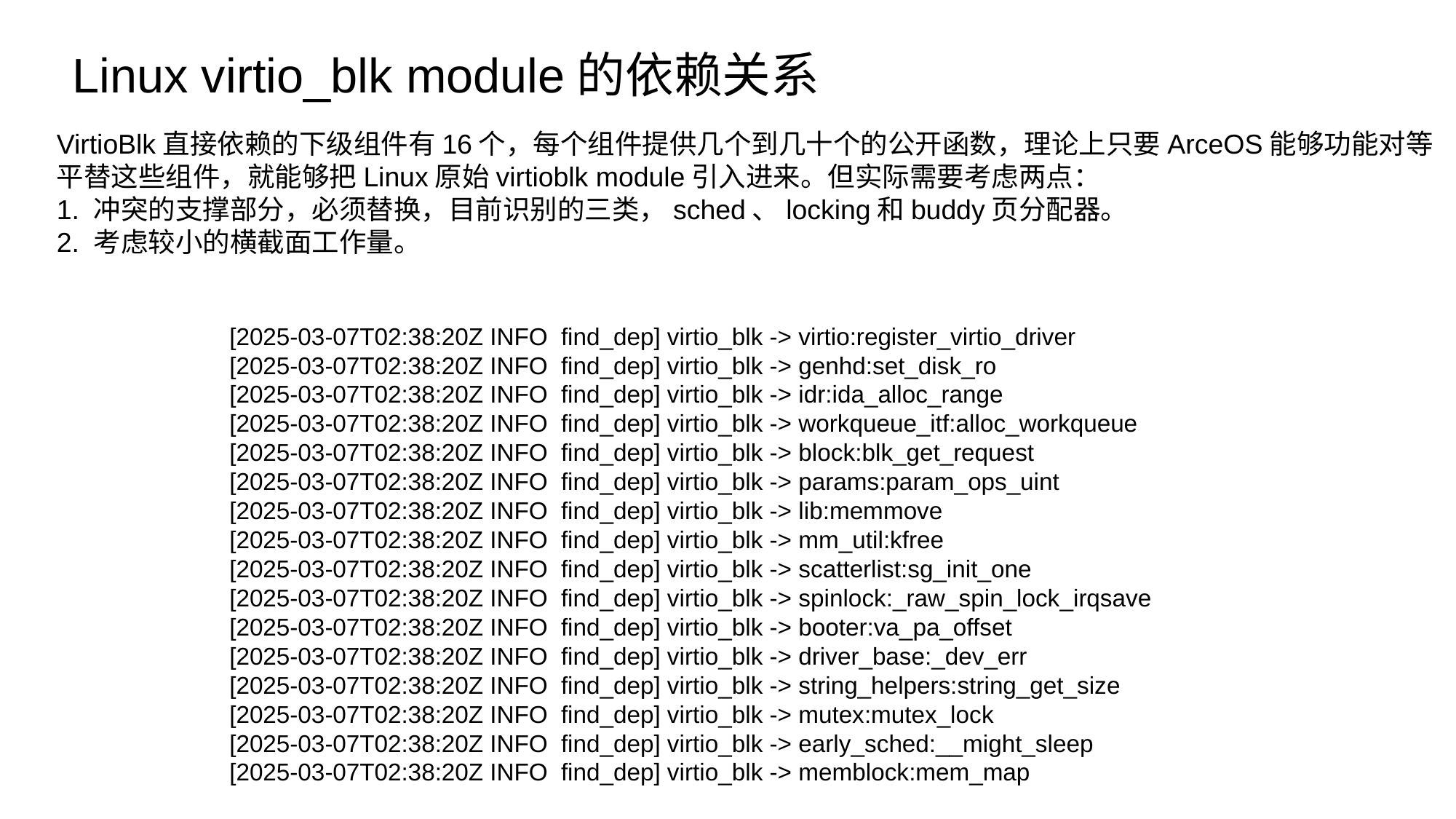

Linux virtio_blk module的依赖关系
VirtioBlk直接依赖的下级组件有16个，每个组件提供几个到几十个的公开函数，理论上只要ArceOS能够功能对等
平替这些组件，就能够把Linux原始virtioblk module引入进来。但实际需要考虑两点：
1. 冲突的支撑部分，必须替换，目前识别的三类，sched、locking和buddy页分配器。
2. 考虑较小的横截面工作量。
[2025-03-07T02:38:20Z INFO  find_dep] virtio_blk -> virtio:register_virtio_driver
[2025-03-07T02:38:20Z INFO  find_dep] virtio_blk -> genhd:set_disk_ro
[2025-03-07T02:38:20Z INFO  find_dep] virtio_blk -> idr:ida_alloc_range
[2025-03-07T02:38:20Z INFO  find_dep] virtio_blk -> workqueue_itf:alloc_workqueue
[2025-03-07T02:38:20Z INFO  find_dep] virtio_blk -> block:blk_get_request
[2025-03-07T02:38:20Z INFO  find_dep] virtio_blk -> params:param_ops_uint
[2025-03-07T02:38:20Z INFO  find_dep] virtio_blk -> lib:memmove
[2025-03-07T02:38:20Z INFO  find_dep] virtio_blk -> mm_util:kfree
[2025-03-07T02:38:20Z INFO  find_dep] virtio_blk -> scatterlist:sg_init_one
[2025-03-07T02:38:20Z INFO  find_dep] virtio_blk -> spinlock:_raw_spin_lock_irqsave
[2025-03-07T02:38:20Z INFO  find_dep] virtio_blk -> booter:va_pa_offset
[2025-03-07T02:38:20Z INFO  find_dep] virtio_blk -> driver_base:_dev_err
[2025-03-07T02:38:20Z INFO  find_dep] virtio_blk -> string_helpers:string_get_size
[2025-03-07T02:38:20Z INFO  find_dep] virtio_blk -> mutex:mutex_lock
[2025-03-07T02:38:20Z INFO  find_dep] virtio_blk -> early_sched:__might_sleep
[2025-03-07T02:38:20Z INFO  find_dep] virtio_blk -> memblock:mem_map